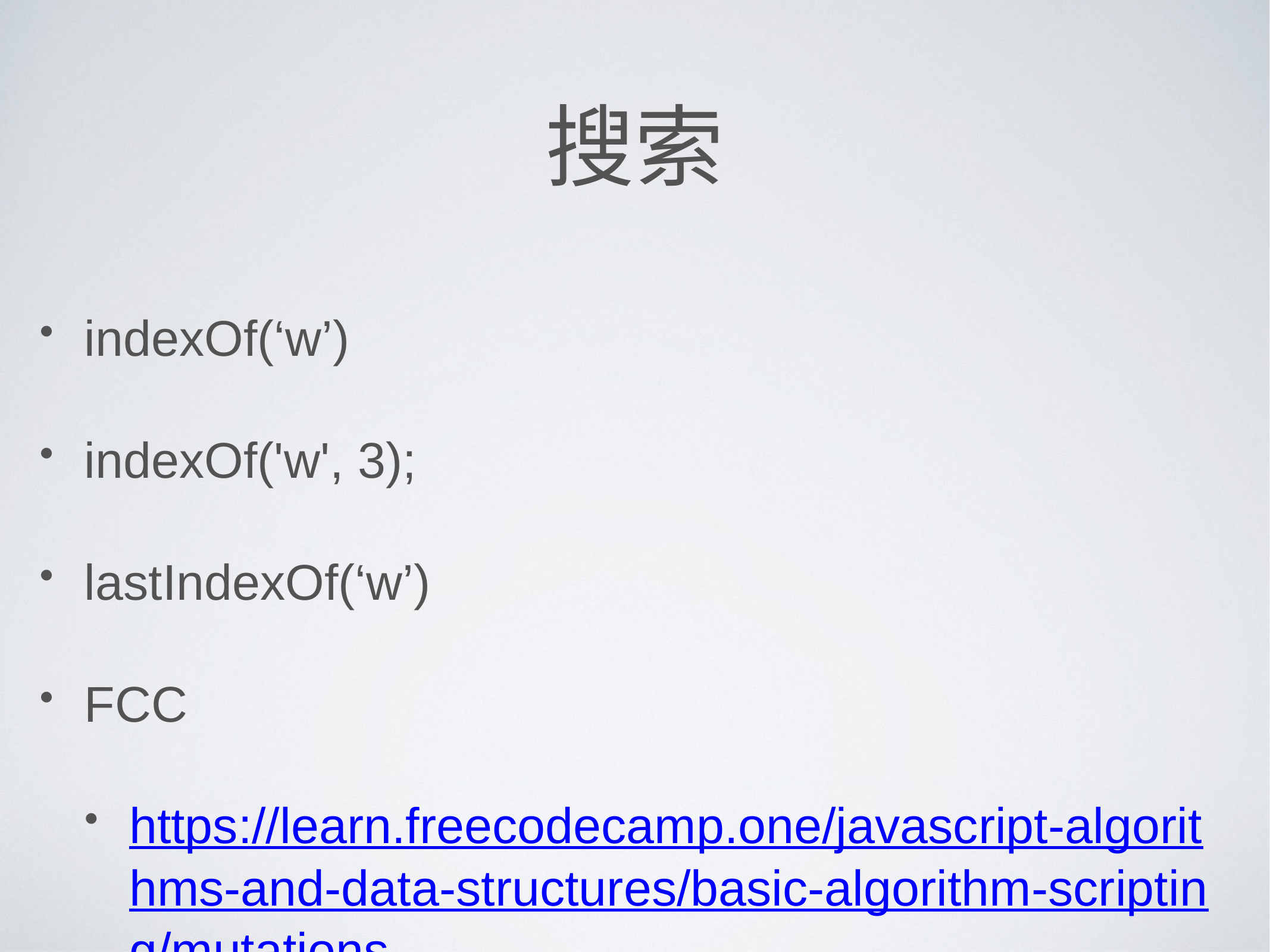

# 搜索
indexOf(‘w’)
indexOf('w', 3);
lastIndexOf(‘w’)
FCC
https://learn.freecodecamp.one/javascript-algorithms-and-data-structures/basic-algorithm-scripting/mutations